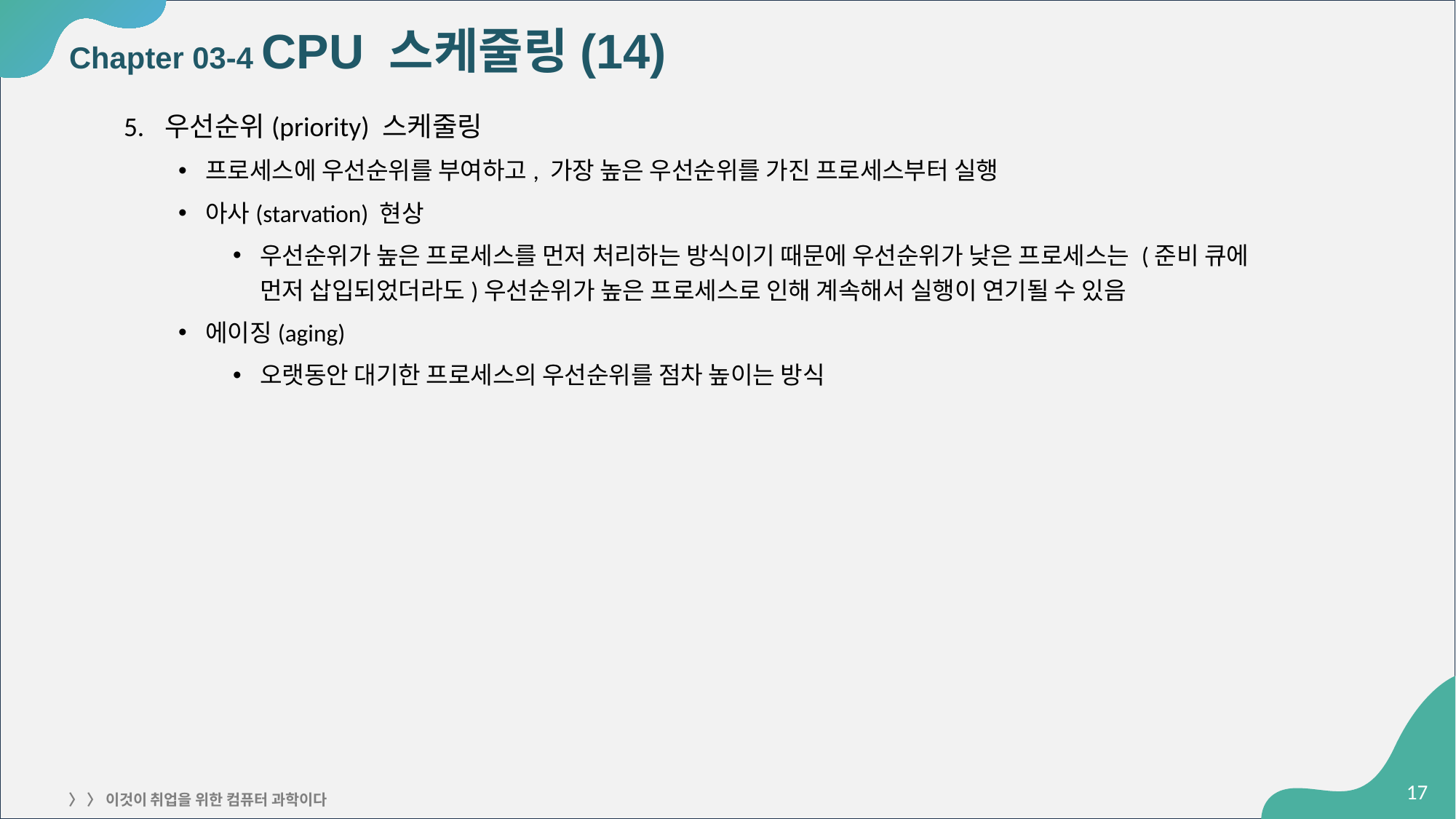

# Chapter 03-4 CPU 스케줄링(14)
우선순위(priority) 스케줄링
프로세스에 우선순위를 부여하고, 가장 높은 우선순위를 가진 프로세스부터 실행
아사(starvation) 현상
우선순위가 높은 프로세스를 먼저 처리하는 방식이기 때문에 우선순위가 낮은 프로세스는 (준비 큐에
먼저 삽입되었더라도)우선순위가 높은 프로세스로 인해 계속해서 실행이 연기될 수 있음
에이징(aging)
오랫동안 대기한 프로세스의 우선순위를 점차 높이는 방식
17
〉 〉 이것이 취업을 위한 컴퓨터 과학이다